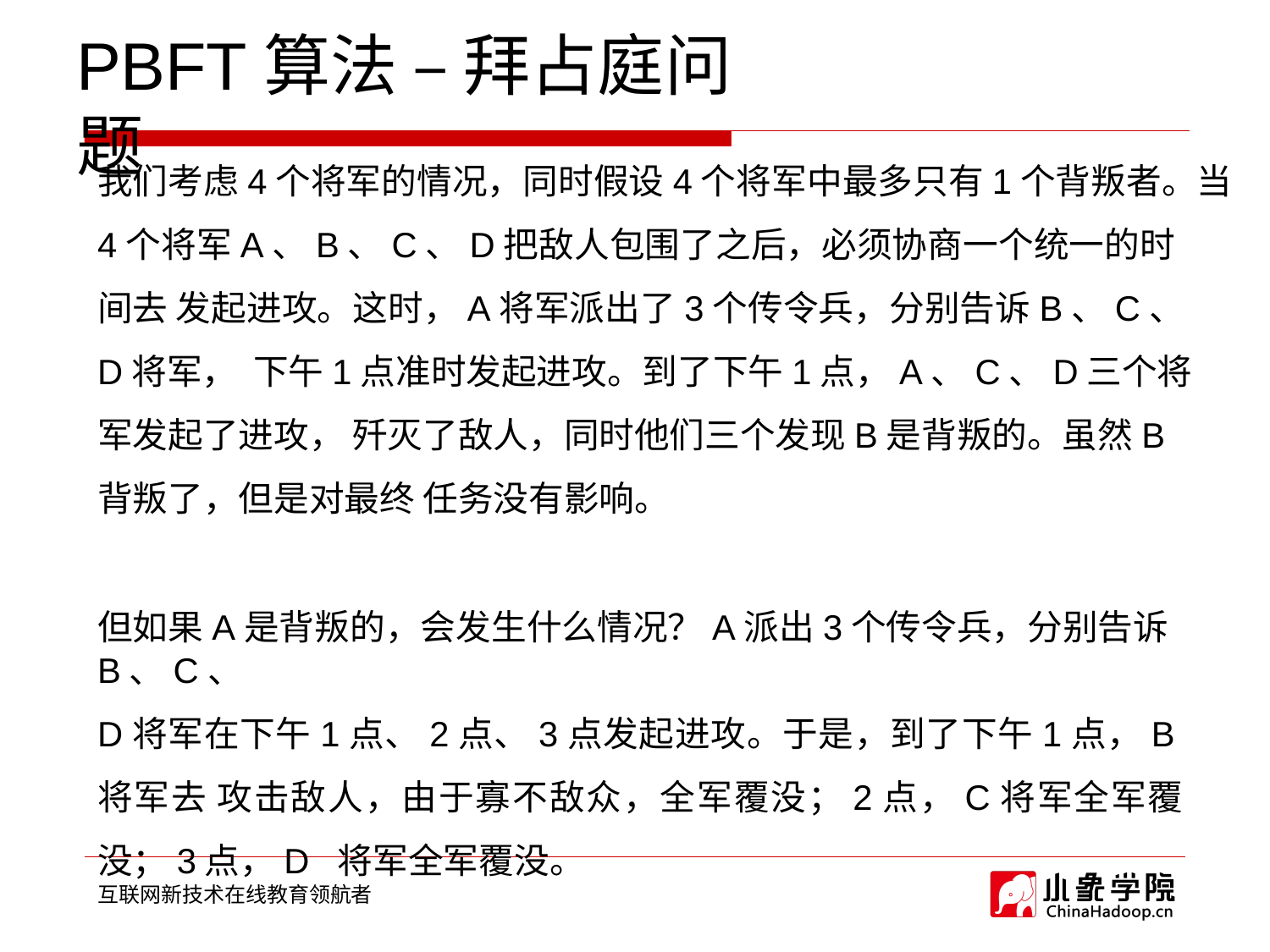

# PBFT算法 – 拜占庭问题
我们考虑4个将军的情况，同时假设4个将军中最多只有1个背叛者。当
4个将军A、B、C、D把敌人包围了之后，必须协商一个统一的时间去 发起进攻。这时，A将军派出了3个传令兵，分别告诉B、C、D将军，  下午1点准时发起进攻。到了下午1点，A、C、D三个将军发起了进攻， 歼灭了敌人，同时他们三个发现B是背叛的。虽然B背叛了，但是对最终 任务没有影响。

但如果A是背叛的，会发生什么情况？A派出3个传令兵，分别告诉B、C、
D将军在下午1点、2点、3点发起进攻。于是，到了下午1点，B将军去 攻击敌人，由于寡不敌众，全军覆没；2点，C将军全军覆没；3点，D  将军全军覆没。
互联网新技术在线教育领航者